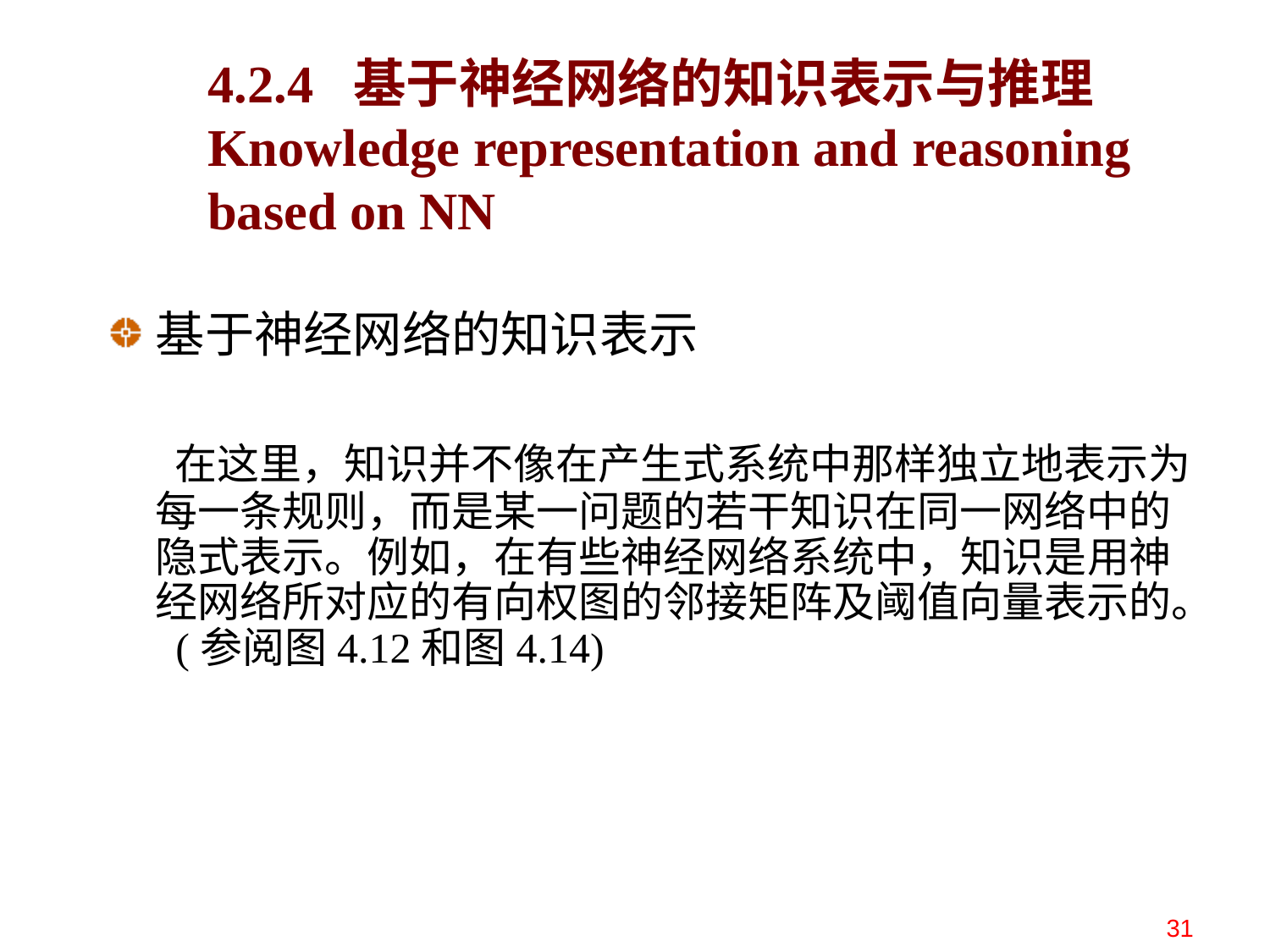

# 4.2.4  基于神经网络的知识表示与推理 Knowledge representation and reasoning based on NN
基于神经网络的知识表示

     在这里，知识并不像在产生式系统中那样独立地表示为每一条规则，而是某一问题的若干知识在同一网络中的隐式表示。例如，在有些神经网络系统中，知识是用神经网络所对应的有向权图的邻接矩阵及阈值向量表示的。 (参阅图4.12和图4.14)
31